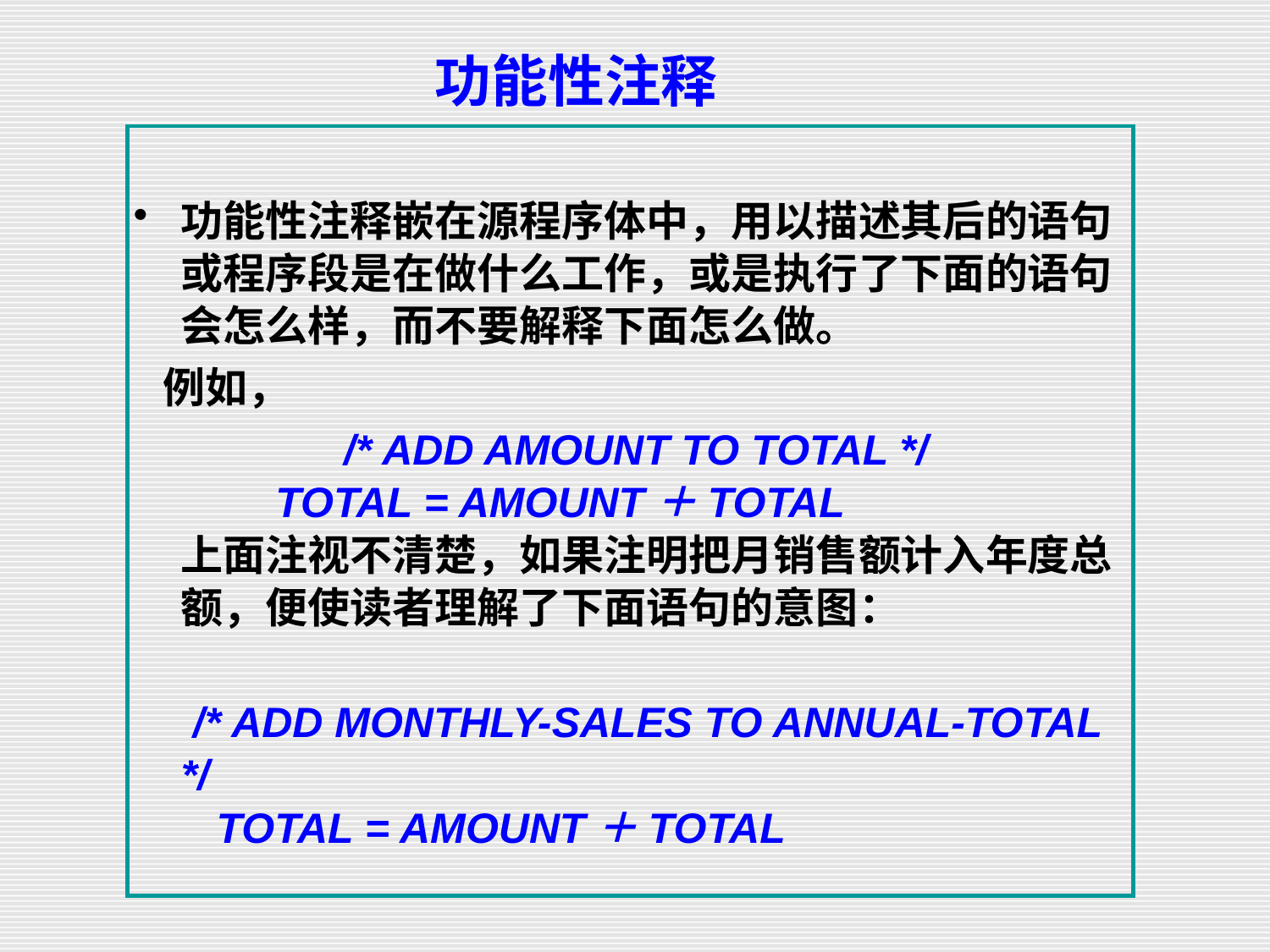

功能性注释

功能性注释嵌在源程序体中，用以描述其后的语句或程序段是在做什么工作，或是执行了下面的语句会怎么样，而不要解释下面怎么做。
  例如，
		   /* ADD AMOUNT TO TOTAL */
        TOTAL = AMOUNT＋TOTAL
上面注视不清楚，如果注明把月销售额计入年度总额，便使读者理解了下面语句的意图：
 /* ADD MONTHLY-SALES TO ANNUAL-TOTAL */
   TOTAL = AMOUNT＋TOTAL
12